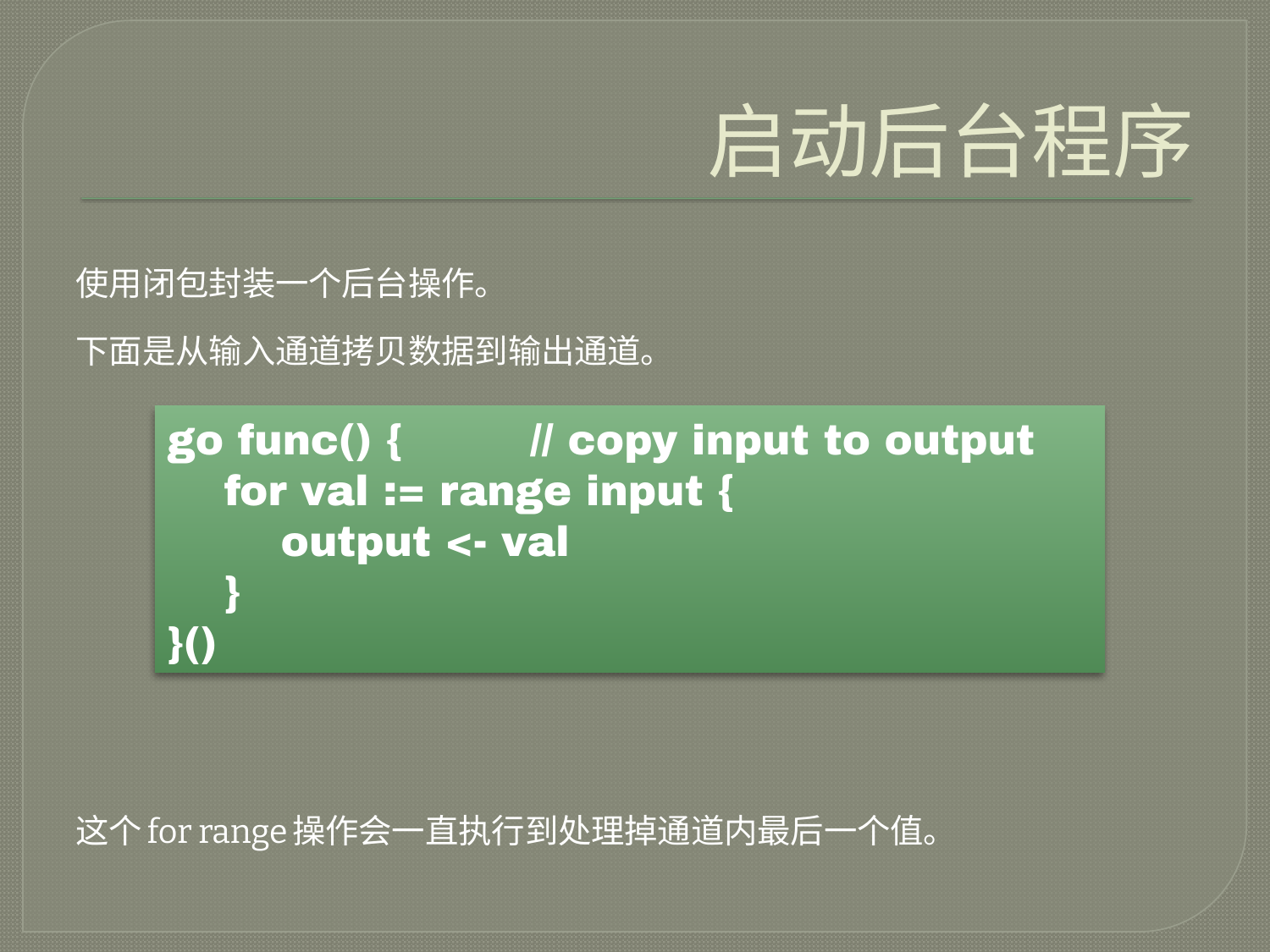

# 启动后台程序
使用闭包封装一个后台操作。
下面是从输入通道拷贝数据到输出通道。

这个for range操作会一直执行到处理掉通道内最后一个值。
go func() {         // copy input to output
    for val := range input {
        output <- val
    }
}()